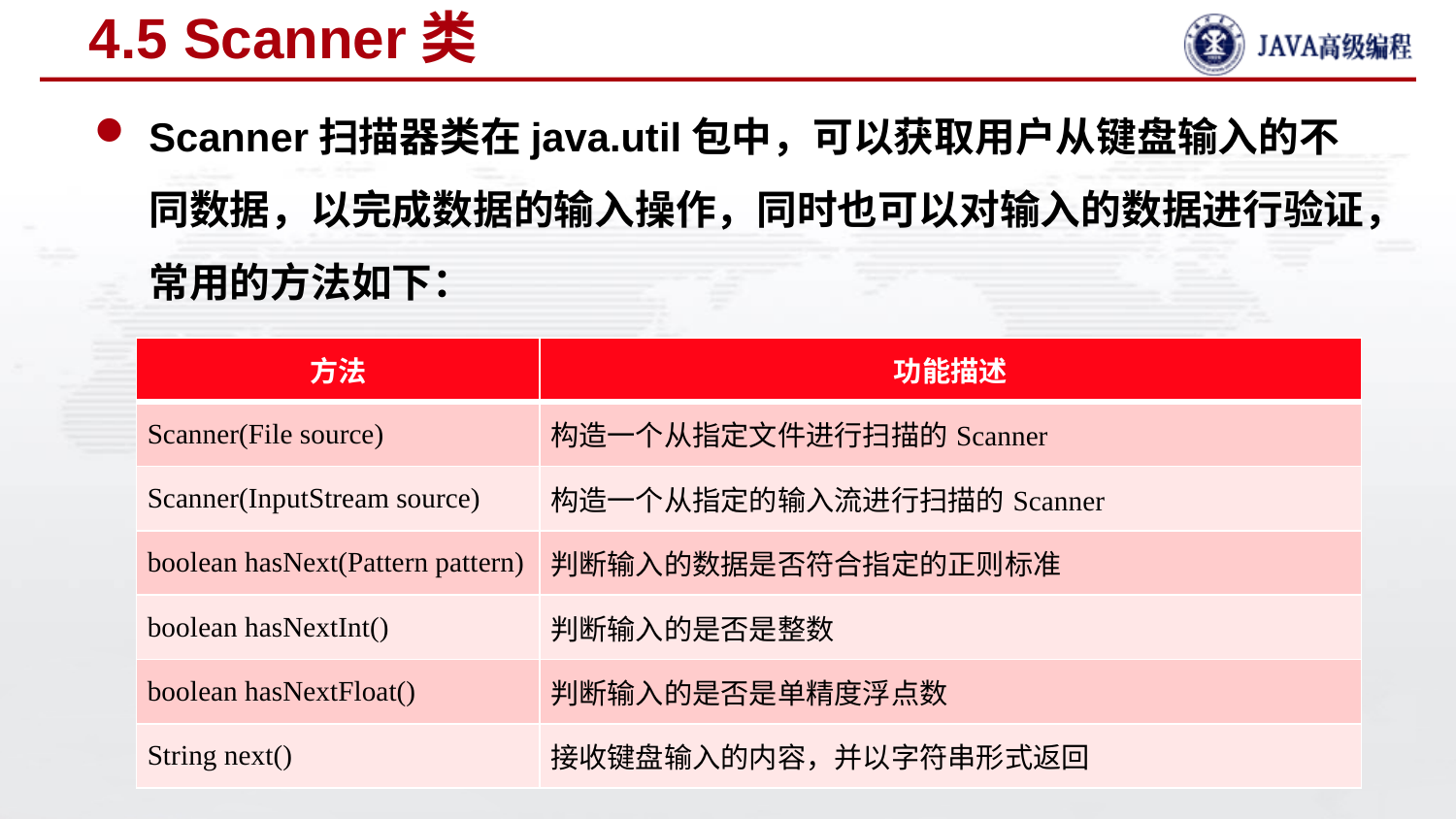

# 4.5 Scanner类
Scanner扫描器类在java.util包中，可以获取用户从键盘输入的不同数据，以完成数据的输入操作，同时也可以对输入的数据进行验证，常用的方法如下：

| 方法 | 功能描述 |
| --- | --- |
| Scanner(File source) | 构造一个从指定文件进行扫描的Scanner |
| Scanner(InputStream source) | 构造一个从指定的输入流进行扫描的Scanner |
| boolean hasNext(Pattern pattern) | 判断输入的数据是否符合指定的正则标准 |
| boolean hasNextInt() | 判断输入的是否是整数 |
| boolean hasNextFloat() | 判断输入的是否是单精度浮点数 |
| String next() | 接收键盘输入的内容，并以字符串形式返回 |